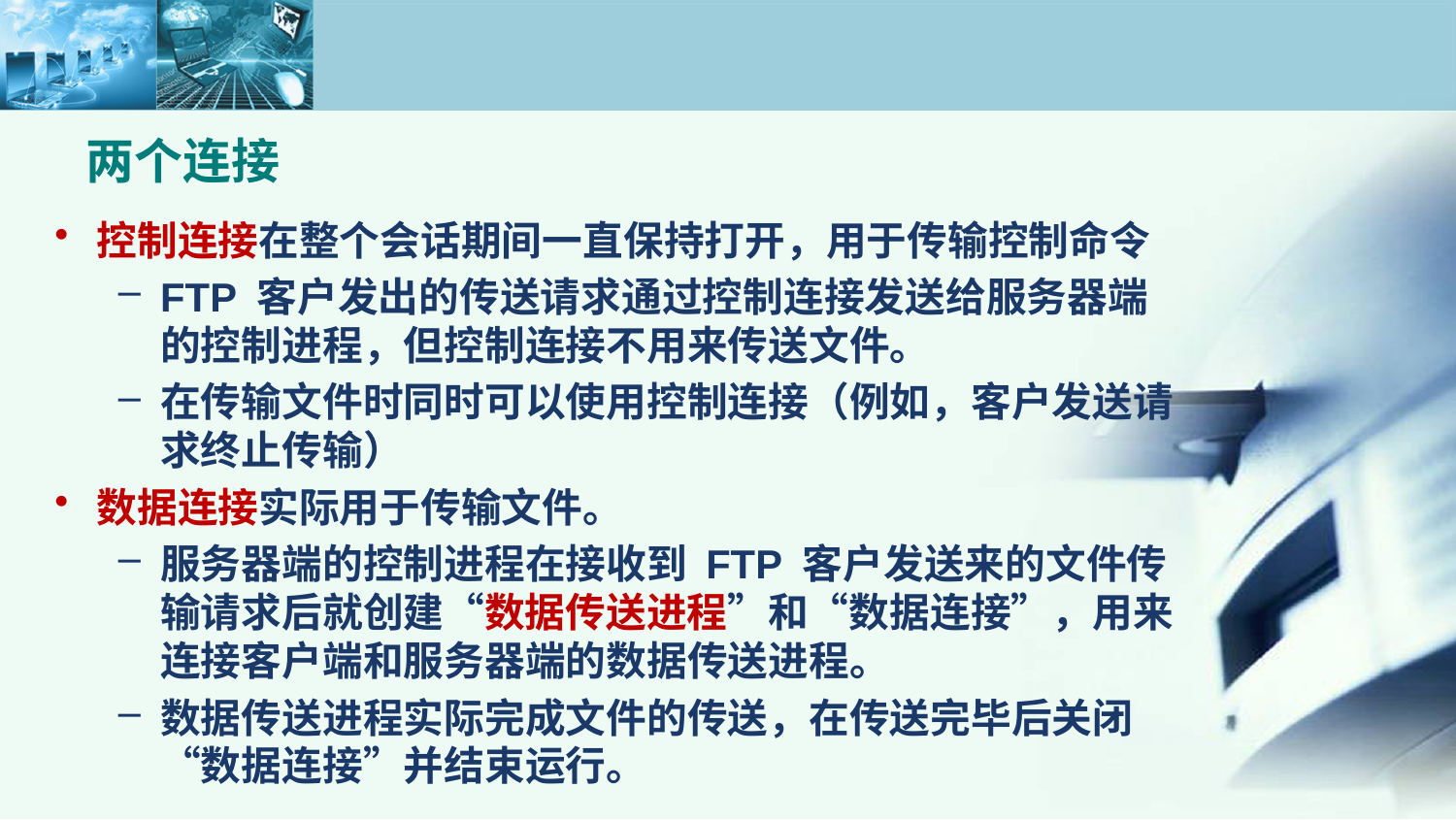

# 两个连接
控制连接在整个会话期间一直保持打开，用于传输控制命令
FTP 客户发出的传送请求通过控制连接发送给服务器端的控制进程，但控制连接不用来传送文件。
在传输文件时同时可以使用控制连接（例如，客户发送请求终止传输）
数据连接实际用于传输文件。
服务器端的控制进程在接收到 FTP 客户发送来的文件传输请求后就创建“数据传送进程”和“数据连接”，用来连接客户端和服务器端的数据传送进程。
数据传送进程实际完成文件的传送，在传送完毕后关闭“数据连接”并结束运行。